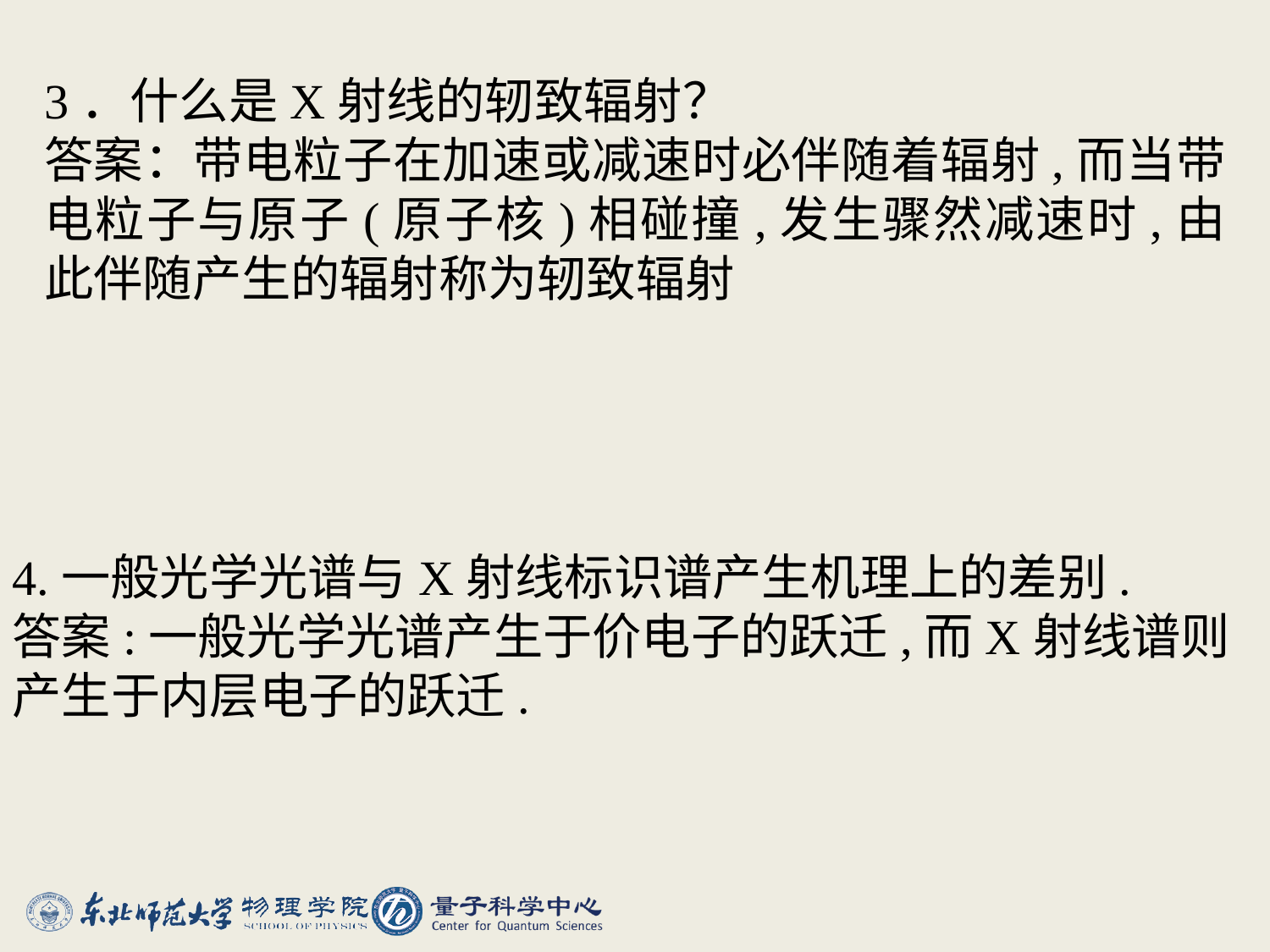

#
3．什么是X射线的轫致辐射？
答案：带电粒子在加速或减速时必伴随着辐射,而当带电粒子与原子(原子核)相碰撞,发生骤然减速时,由此伴随产生的辐射称为轫致辐射

4.一般光学光谱与X射线标识谱产生机理上的差别.
答案:一般光学光谱产生于价电子的跃迁,而X射线谱则产生于内层电子的跃迁.